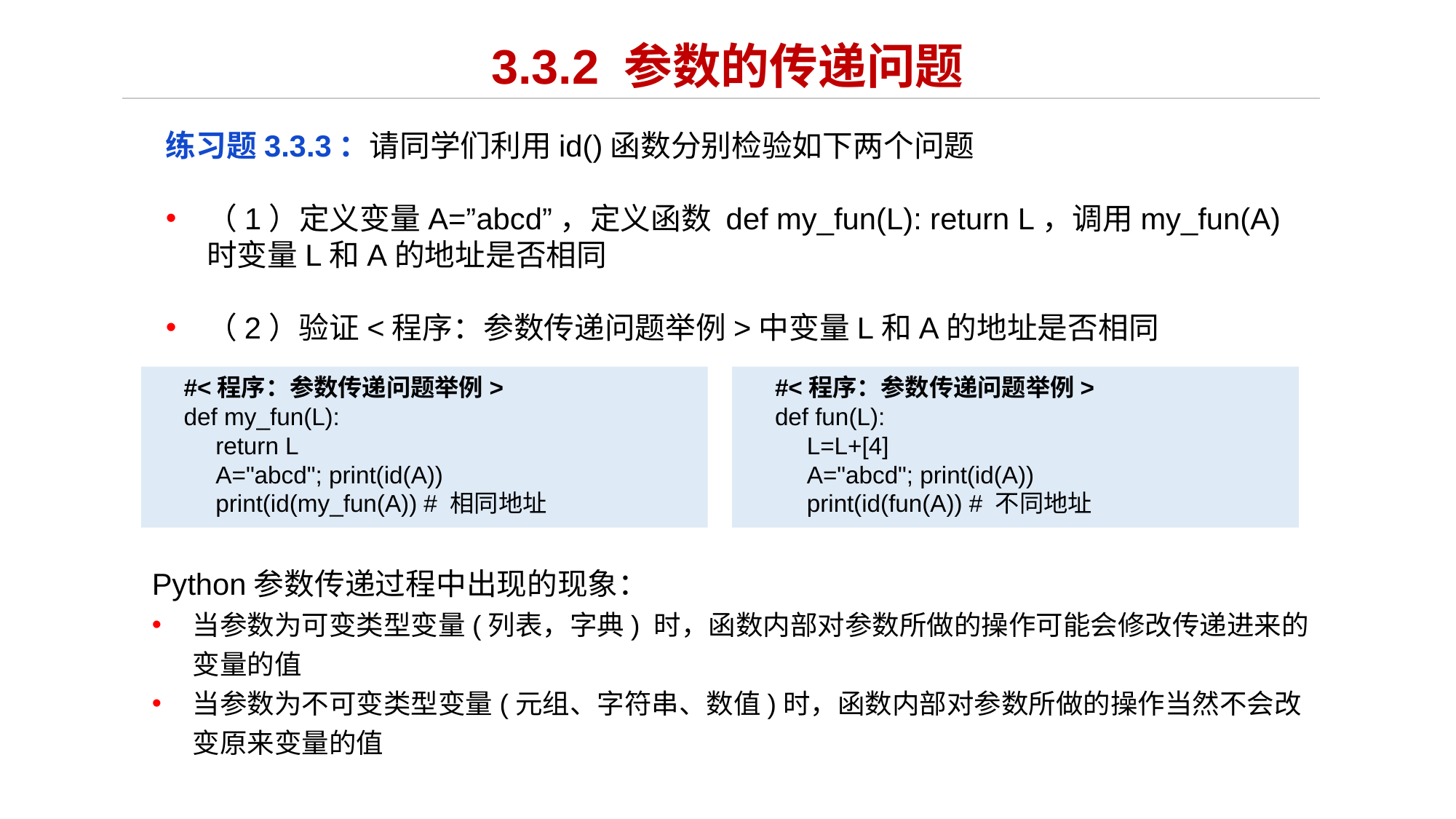

# 3.3.2 参数的传递问题
练习题3.3.3：请同学们利用id()函数分别检验如下两个问题

（1）定义变量A=”abcd”，定义函数 def my_fun(L): return L，调用my_fun(A)时变量L和A的地址是否相同

（2）验证<程序：参数传递问题举例>中变量L和A的地址是否相同
#<程序：参数传递问题举例>
def my_fun(L):
return L
A="abcd"; print(id(A))
print(id(my_fun(A)) # 相同地址
#<程序：参数传递问题举例>
def fun(L):
L=L+[4]
A="abcd"; print(id(A))
print(id(fun(A)) # 不同地址
Python参数传递过程中出现的现象：
当参数为可变类型变量(列表，字典) 时，函数内部对参数所做的操作可能会修改传递进来的变量的值
当参数为不可变类型变量(元组、字符串、数值)时，函数内部对参数所做的操作当然不会改变原来变量的值